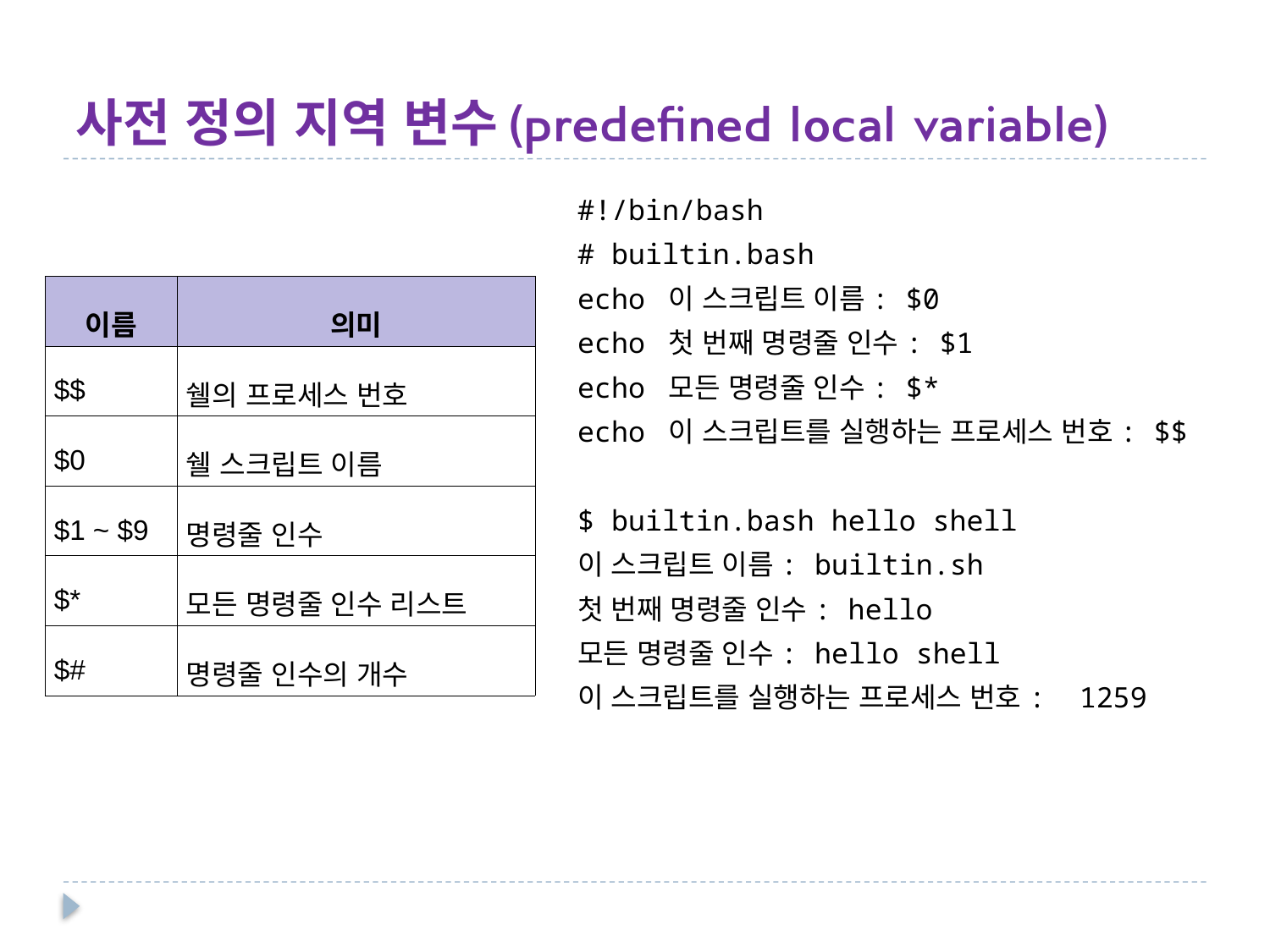

# 사전 정의 지역 변수(predefined local variable)
#!/bin/bash
# builtin.bash
echo 이 스크립트 이름: $0
echo 첫 번째 명령줄 인수: $1
echo 모든 명령줄 인수: $*
echo 이 스크립트를 실행하는 프로세스 번호: $$

$ builtin.bash hello shell
이 스크립트 이름: builtin.sh
첫 번째 명령줄 인수: hello
모든 명령줄 인수: hello shell
이 스크립트를 실행하는 프로세스 번호:  1259

| 이름 | 의미 |
| --- | --- |
| $$ | 쉘의 프로세스 번호 |
| $0 | 쉘 스크립트 이름 |
| $1 ~ $9 | 명령줄 인수 |
| $\* | 모든 명령줄 인수 리스트 |
| $# | 명령줄 인수의 개수 |